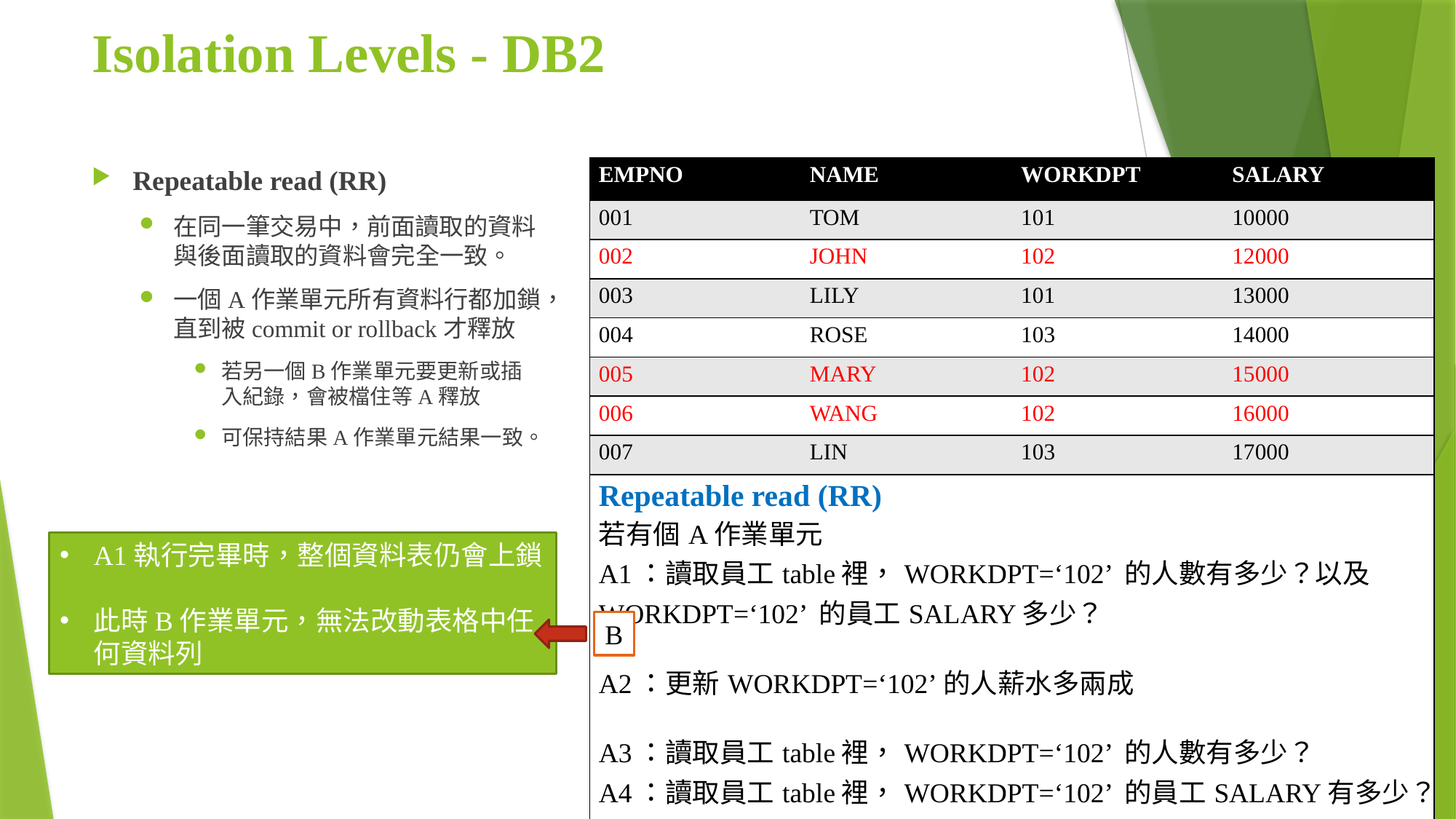

# Isolation Levels - DB2
Repeatable read (RR)
在同一筆交易中，前面讀取的資料與後面讀取的資料會完全一致。
一個A作業單元所有資料行都加鎖，直到被commit or rollback才釋放
若另一個B作業單元要更新或插入紀錄，會被檔住等A釋放
可保持結果A作業單元結果一致。

| EMPNO | NAME | WORKDPT | SALARY |
| --- | --- | --- | --- |
| 001 | TOM | 101 | 10000 |
| 002 | JOHN | 102 | 12000 |
| 003 | LILY | 101 | 13000 |
| 004 | ROSE | 103 | 14000 |
| 005 | MARY | 102 | 15000 |
| 006 | WANG | 102 | 16000 |
| 007 | LIN | 103 | 17000 |
| Repeatable read (RR) 若有個A作業單元 A1：讀取員工table裡，WORKDPT=‘102’ 的人數有多少？以及WORKDPT=‘102’ 的員工SALARY多少？ A2：更新WORKDPT=‘102’的人薪水多兩成 A3：讀取員工table裡，WORKDPT=‘102’ 的人數有多少？ A4：讀取員工table裡，WORKDPT=‘102’ 的員工SALARY有多少？ |  |  |  |
A1執行完畢時，整個資料表仍會上鎖

此時B作業單元，無法改動表格中任何資料列
B

11